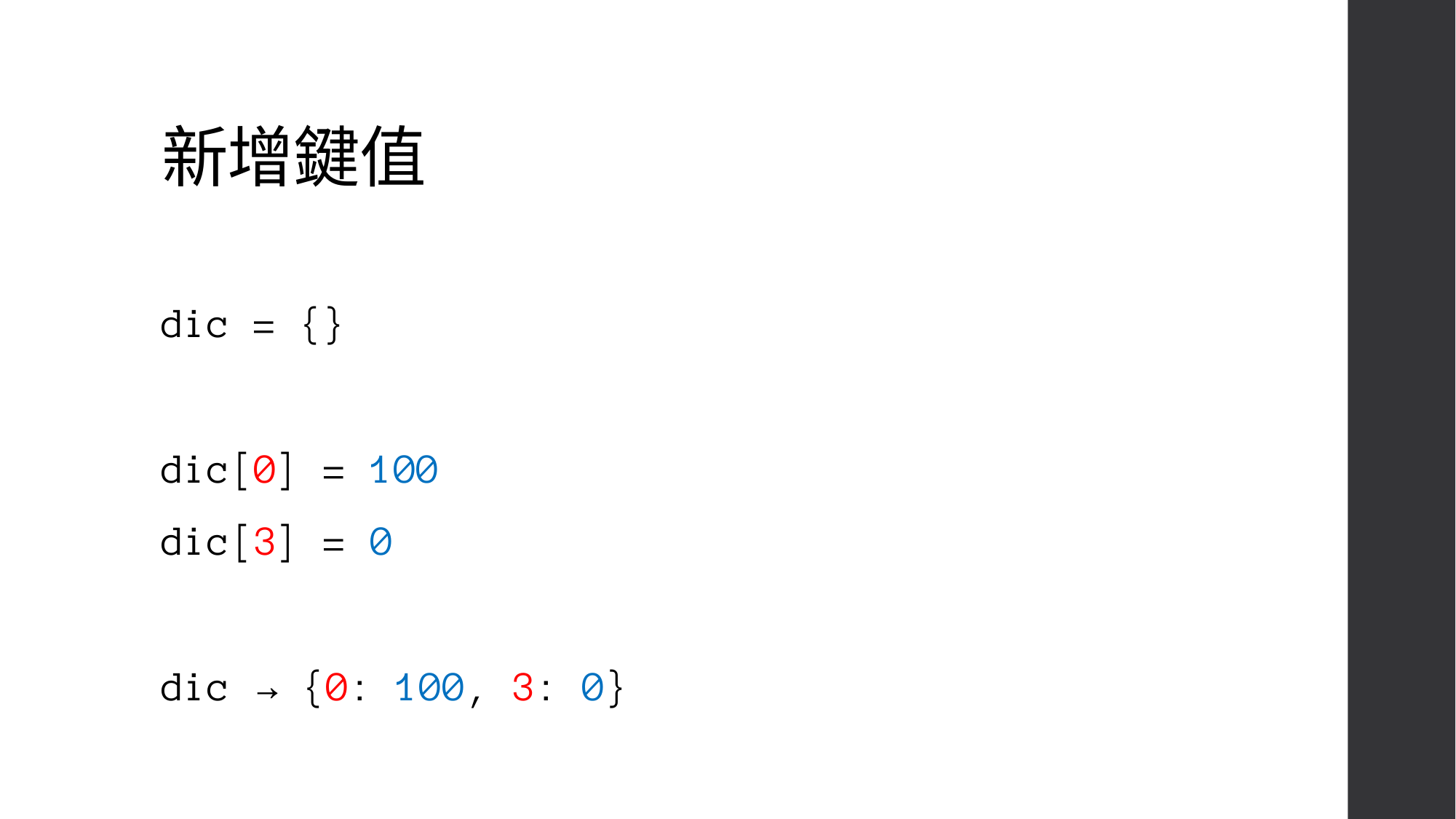

# 新增鍵值

dic = {}

dic[0] = 100
dic[3] = 0

dic → {0: 100, 3: 0}